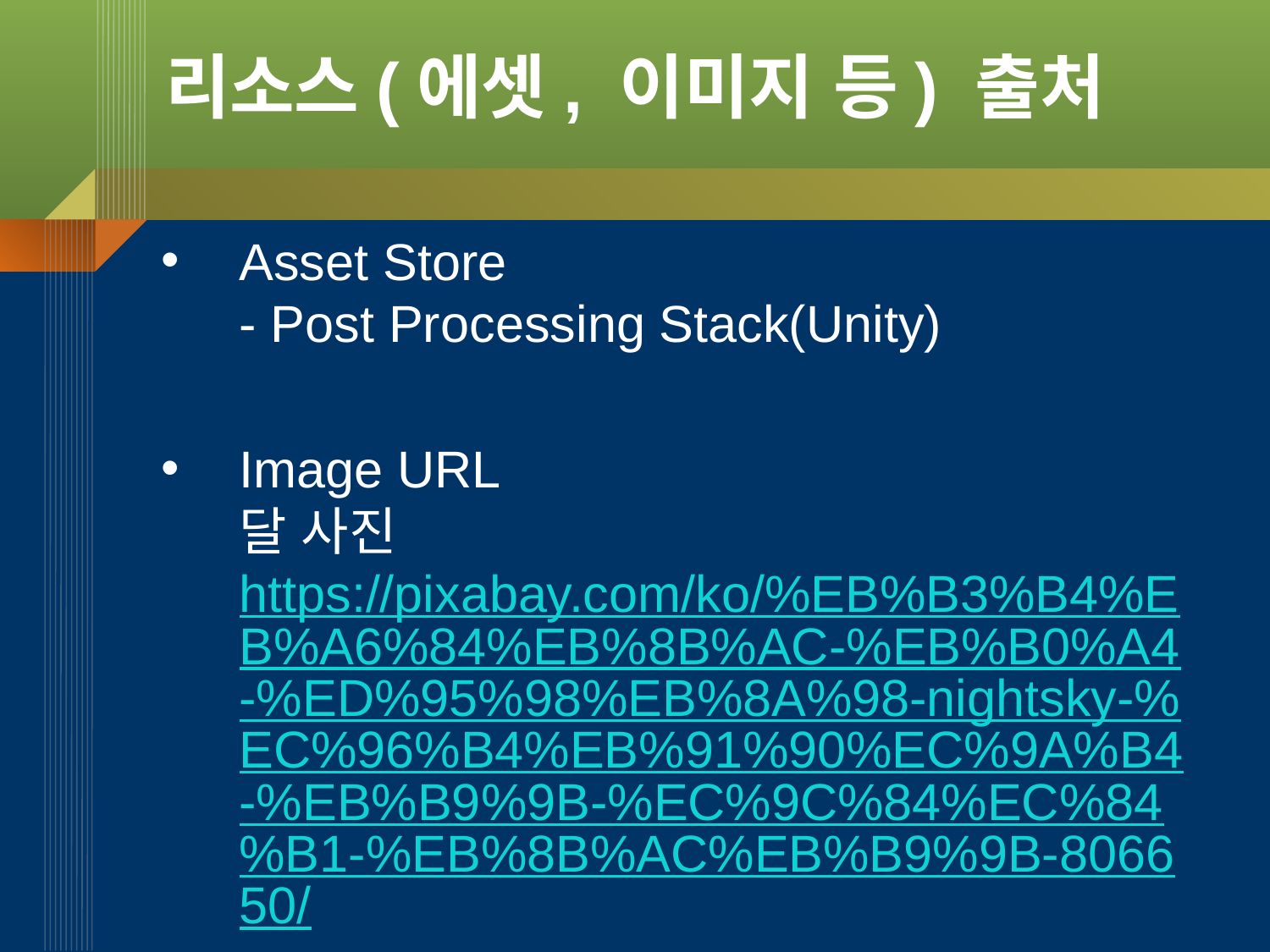

# 리소스(에셋, 이미지 등) 출처
Asset Store
- Post Processing Stack(Unity)

Image URL
달 사진https://pixabay.com/ko/%EB%B3%B4%EB%A6%84%EB%8B%AC-%EB%B0%A4-%ED%95%98%EB%8A%98-nightsky-%EC%96%B4%EB%91%90%EC%9A%B4-%EB%B9%9B-%EC%9C%84%EC%84%B1-%EB%8B%AC%EB%B9%9B-806650/
배경음악, 피격 사운드
D3MO - VNVNation
Freesound.com